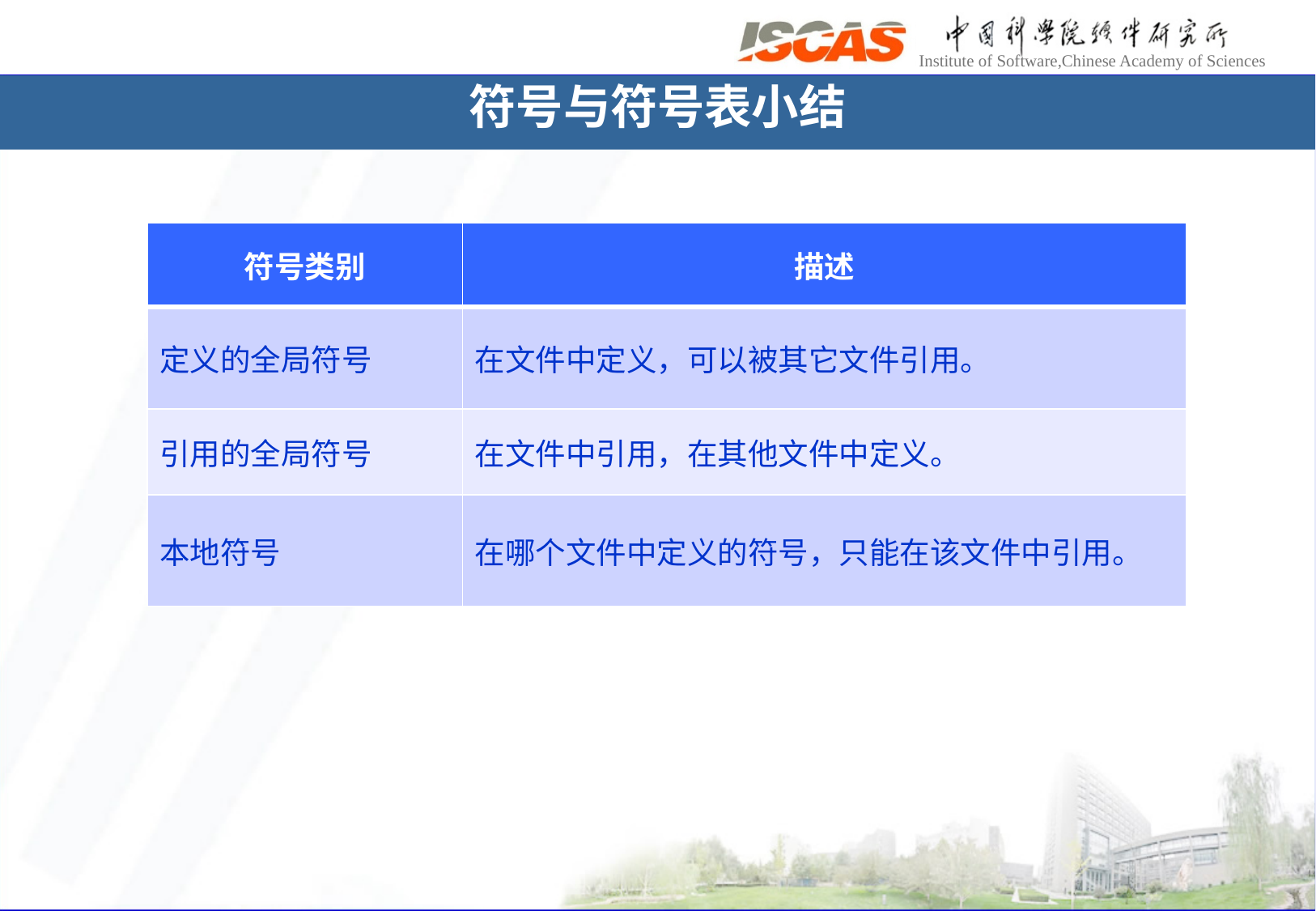

符号与符号表小结
| 符号类别 | 描述 |
| --- | --- |
| 定义的全局符号 | 在文件中定义，可以被其它文件引用。 |
| 引用的全局符号 | 在文件中引用，在其他文件中定义。 |
| 本地符号 | 在哪个文件中定义的符号，只能在该文件中引用。 |